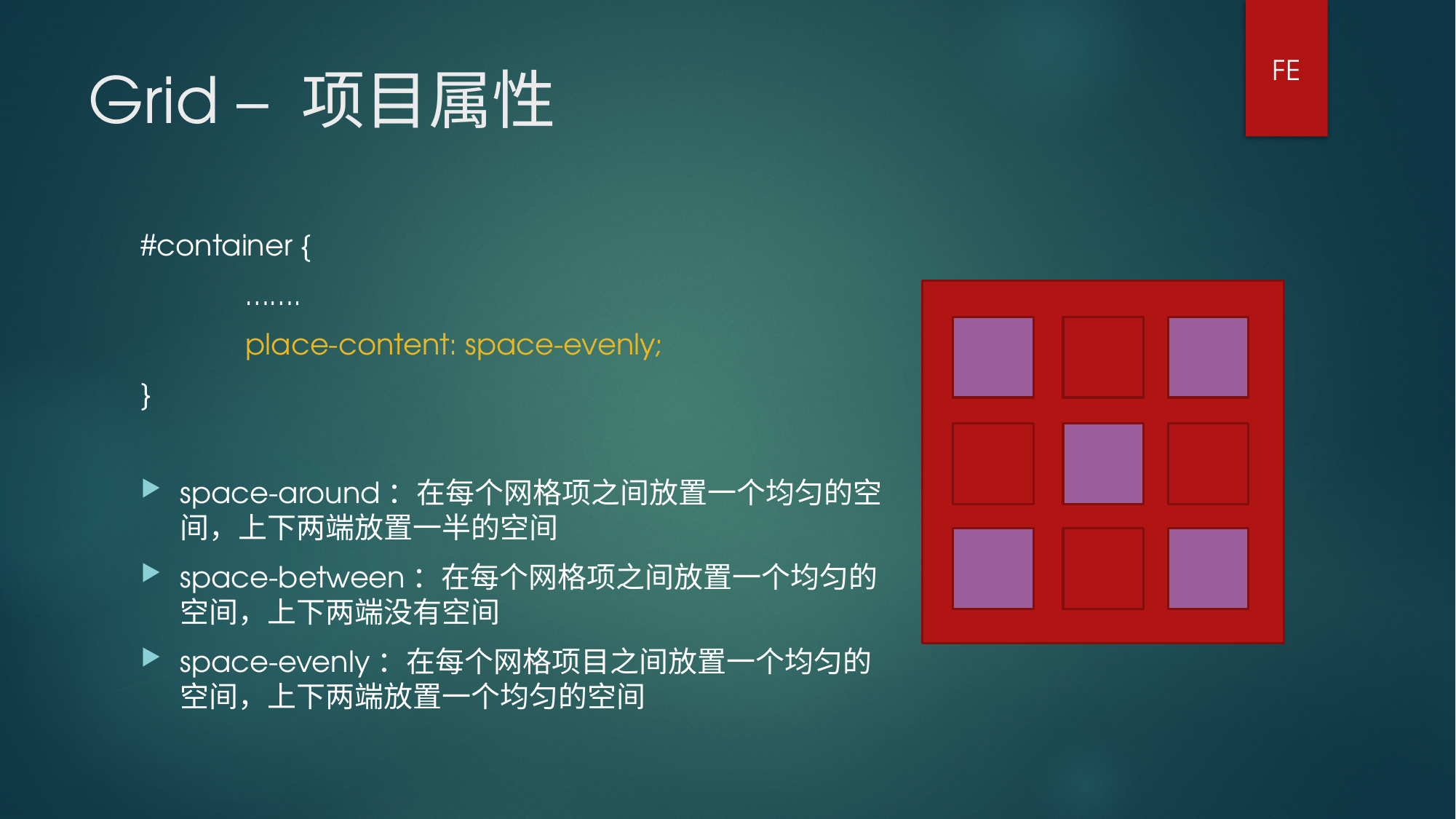

FE
# Grid – 项目属性
#container {
	…….
	place-content: space-evenly;
}

space-around：在每个网格项之间放置一个均匀的空间，上下两端放置一半的空间
space-between：在每个网格项之间放置一个均匀的空间，上下两端没有空间
space-evenly：在每个网格项目之间放置一个均匀的空间，上下两端放置一个均匀的空间